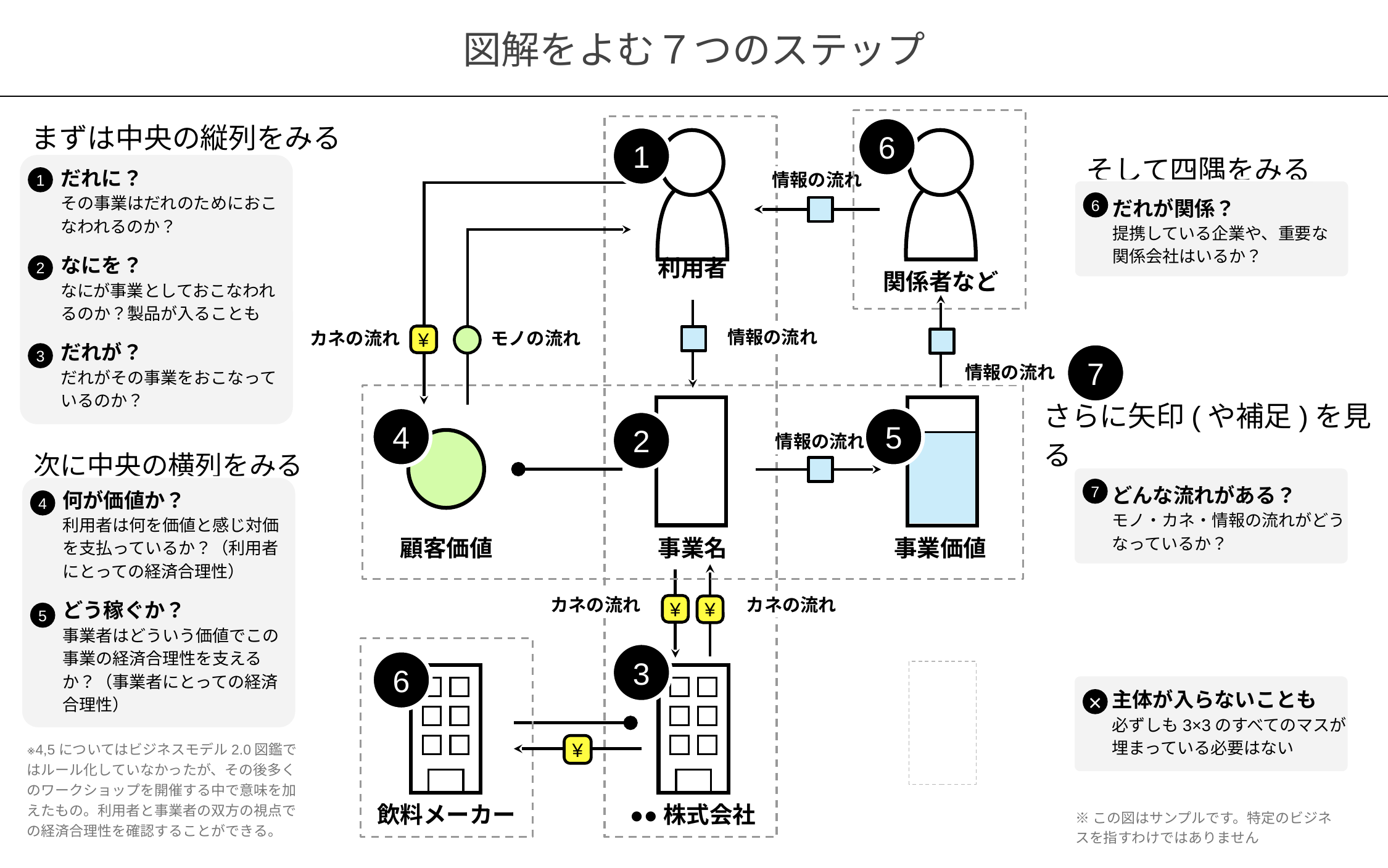

図解をよむ７つのステップ

6
まずは中央の縦列をみる
1

そして四隅をみる
だれに？
その事業はだれのためにおこなわれるのか？
なにを？
なにが事業としておこなわれるのか？製品が入ることも
だれが？
だれがその事業をおこなっているのか？
1
2
3
情報の流れ
だれが関係？
提携している企業や、重要な
関係会社はいるか？

6

関係者など
利用者

情報の流れ
モノの流れ
カネの流れ
¥

7
情報の流れ

4
5
2
さらに矢印(や補足)を見る
情報の流れ

次に中央の横列をみる

どんな流れがある？
モノ・カネ・情報の流れがどうなっているか？
7
何が価値か？
利用者は何を価値と感じ対価を支払っているか？（利用者にとっての経済合理性）
どう稼ぐか？
事業者はどういう価値でこの事業の経済合理性を支えるか？（事業者にとっての経済合理性）
4
5
事業名
事業価値
顧客価値
カネの流れ
カネの流れ
¥
¥

3
6

主体が入らないことも
必ずしも3×3のすべてのマスが埋まっている必要はない
×
¥
※4,5についてはビジネスモデル2.0図鑑ではルール化していなかったが、その後多くのワークショップを開催する中で意味を加えたもの。利用者と事業者の双方の視点での経済合理性を確認することができる。
※この図はサンプルです。特定のビジネスを指すわけではありません
飲料メーカー
●●株式会社